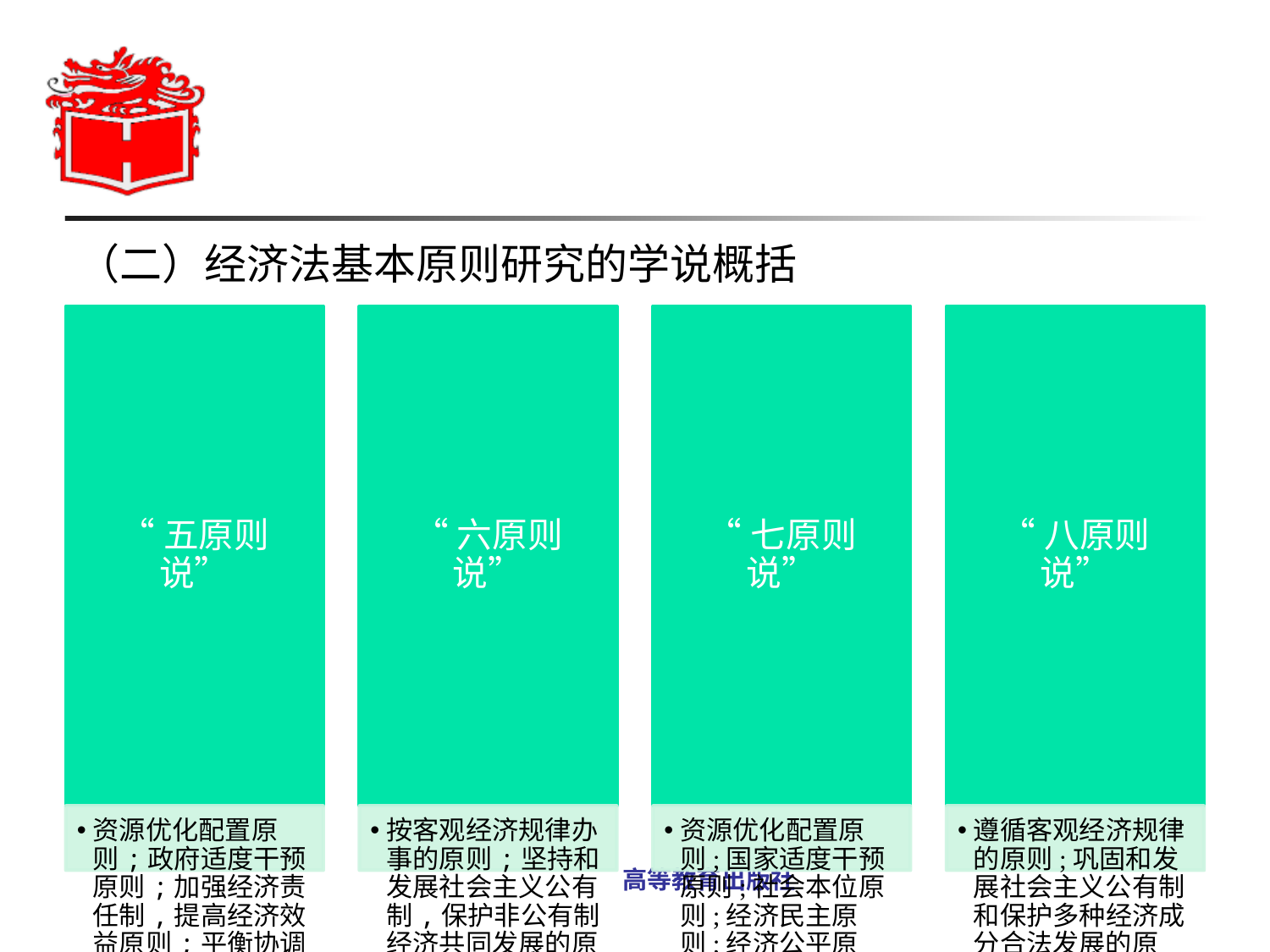

（二）经济法基本原则研究的学说概括

“五原则说”
资源优化配置原则;政府适度干预原则;加强经济责任制,提高经济效益原则;平衡协调原则;维护公平竞争原则
“六原则说”
按客观经济规律办事的原则;坚持和发展社会主义公有制,保护非公有制经济共同发展的原
则;国家宏观调控与市场机制相结合原则;实行责权利相结合和国家、集体、个人利益相统一的原则;兼顾公平与效率的原则;经济民主与经济法制相结合的原则
“七原则说”
资源优化配置原则;国家适度干预原则;社会本位原则;经济民主原则;经济公平原则;经济效益原则;可持续发展原则
“八原则说”
遵循客观经济规律的原则;巩固和发展社会主义公有制和保护多种经济成分合法发展的原则;国家统一管理和组织独立自主相结合的原则;国家调节市场、市场引导企业的原则;物质利益原则;经济核算制原则;经济效益原则;经济法律责任原则

高等教育出版社